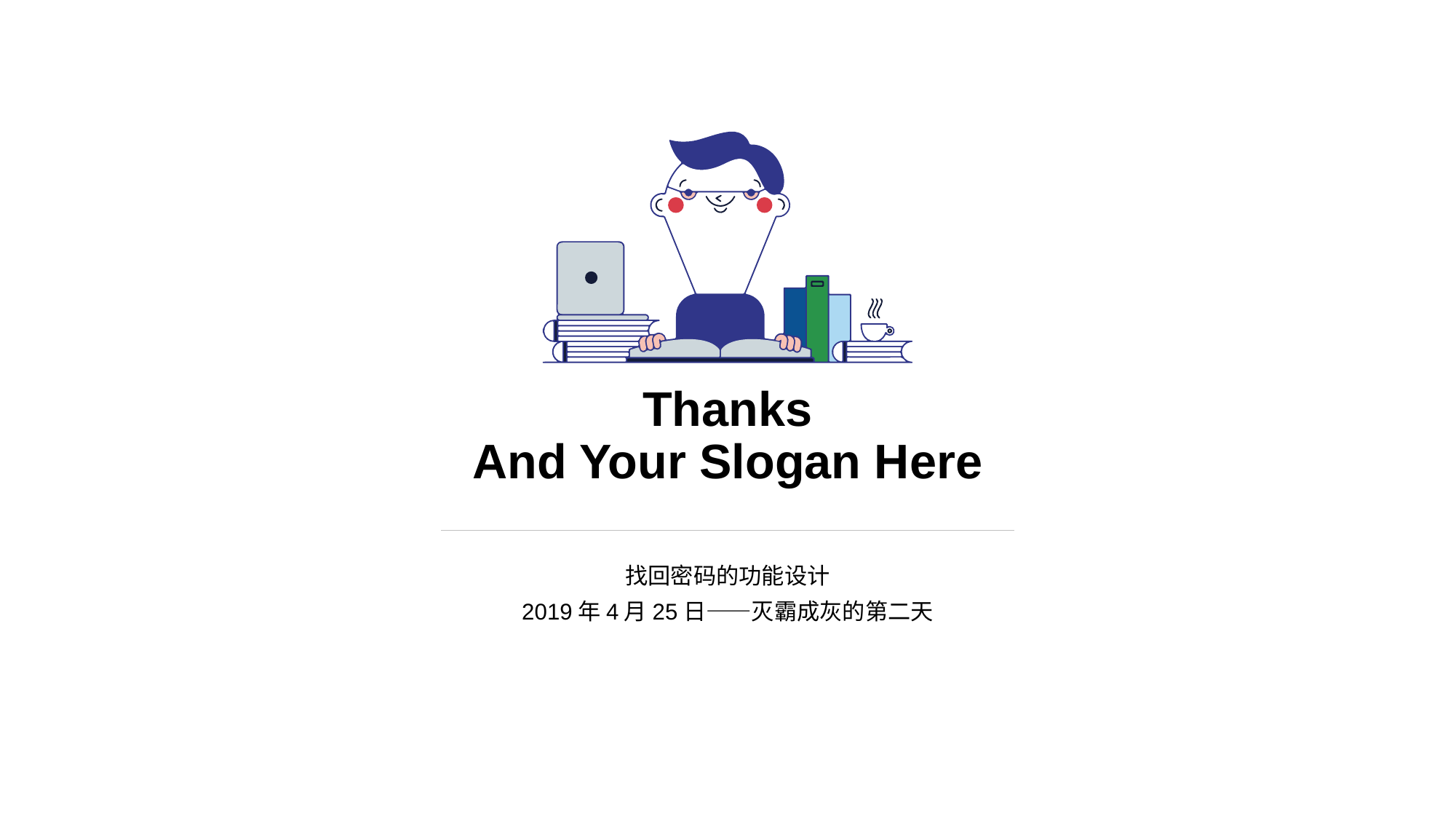

# Thanks And Your Slogan Here
找回密码的功能设计
2019年4月25日——灭霸成灰的第二天